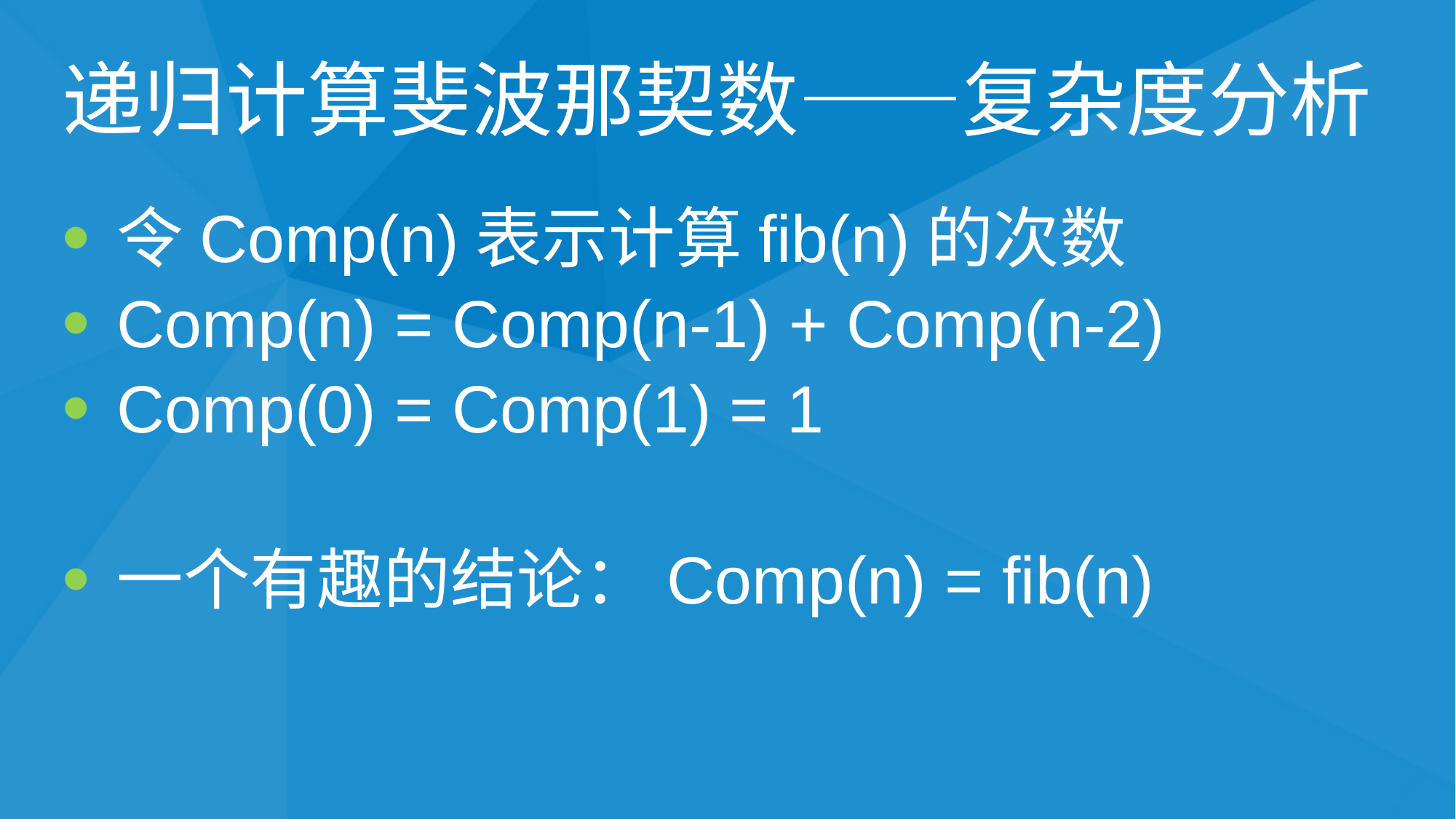

# 递归计算斐波那契数——复杂度分析
令Comp(n)表示计算fib(n)的次数
Comp(n) = Comp(n-1) + Comp(n-2)
Comp(0) = Comp(1) = 1

一个有趣的结论：Comp(n) = fib(n)